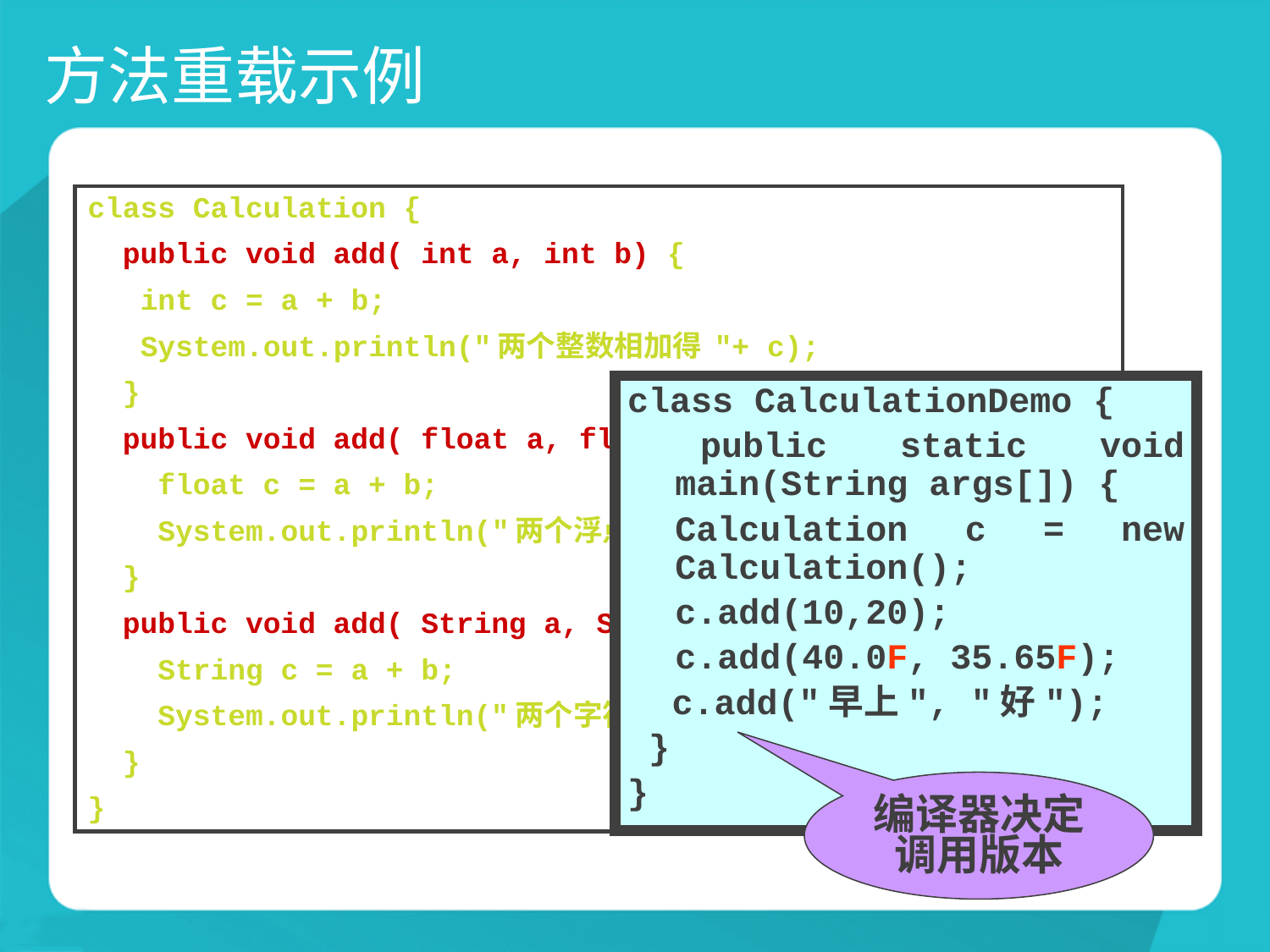

# 方法重载示例
class Calculation {
  public void add( int a, int b) {
   int c = a + b;
   System.out.println("两个整数相加得 "+ c);
  }
  public void add( float a, float b){
    float c = a + b;
    System.out.println("两个浮点数相加得"+c);
  }
  public void add( String a, String b) {
    String c = a + b;
    System.out.println("两个字符串相加得 "+ c);
  }
}
class CalculationDemo {
 public static void main(String args[]) {
	Calculation c = new Calculation();
	c.add(10,20);
	c.add(40.0F, 35.65F);
     c.add("早上", "好");
 }
}
编译器决定调用版本
52